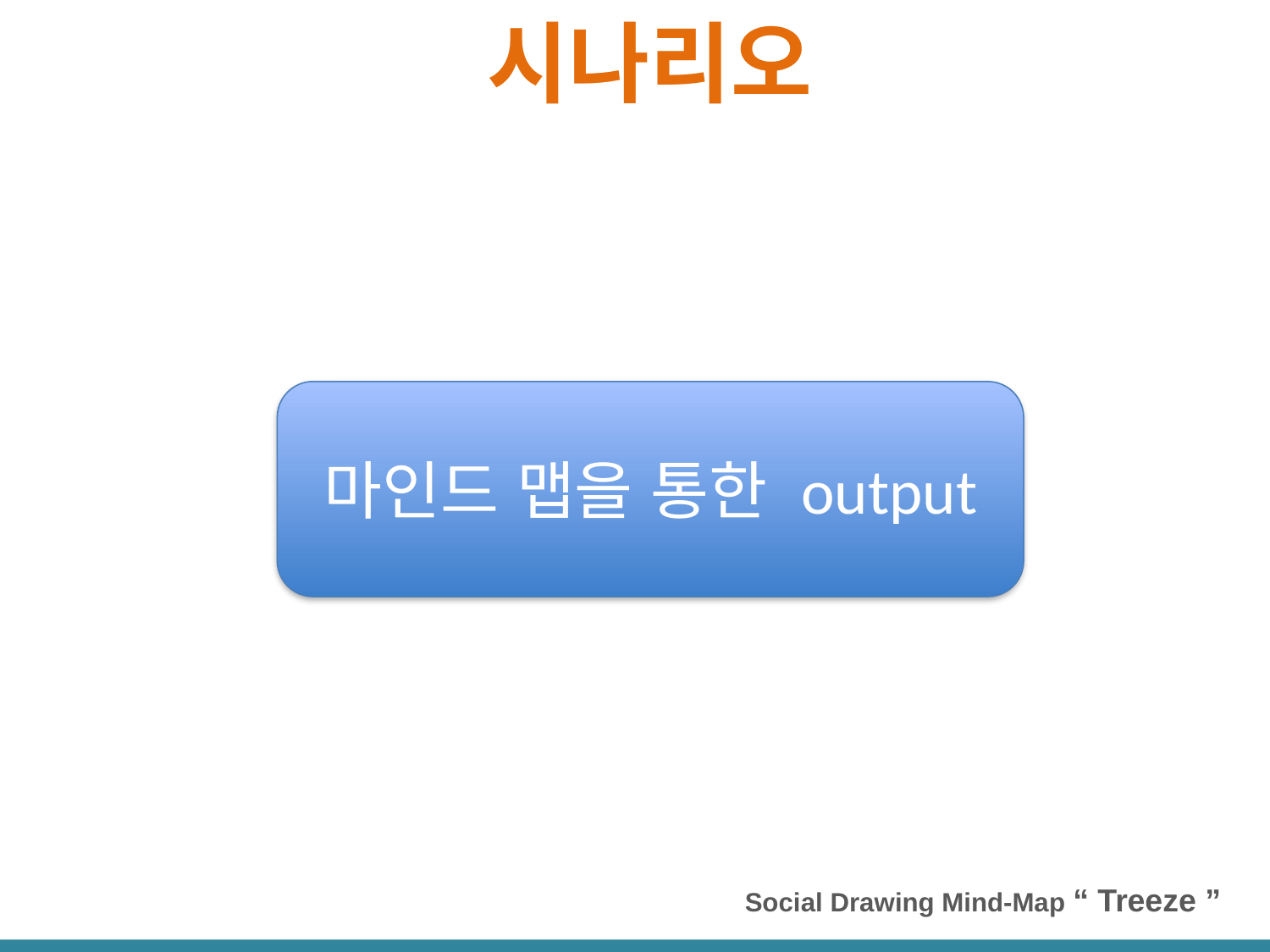

시나리오
마인드 맵을 통한 output
Social Drawing Mind-Map “ Treeze ”